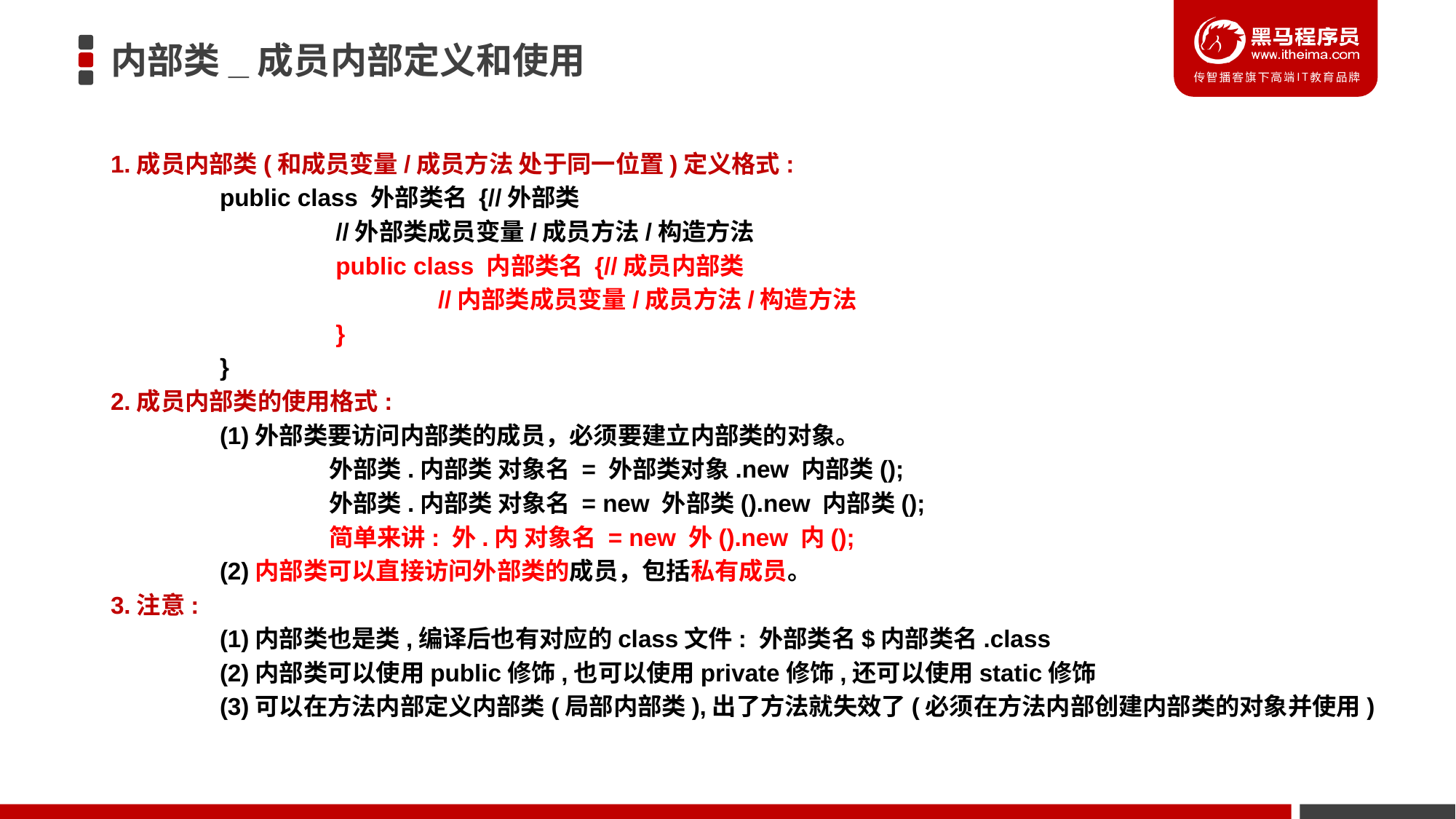

# 内部类_成员内部定义和使用
1.成员内部类(和成员变量/成员方法 处于同一位置)定义格式:
	public class 外部类名 {//外部类
       		 //外部类成员变量/成员方法/构造方法
       		 public class 内部类名 {//成员内部类
            			//内部类成员变量/成员方法/构造方法
       		 }
    	}
2.成员内部类的使用格式:
	(1)外部类要访问内部类的成员，必须要建立内部类的对象。
		外部类.内部类 对象名 = 外部类对象.new 内部类();
		外部类.内部类 对象名 = new 外部类().new 内部类();
		简单来讲: 外.内 对象名 = new 外().new 内();
	(2)内部类可以直接访问外部类的成员，包括私有成员。
3.注意:
 	(1)内部类也是类,编译后也有对应的class文件: 外部类名$内部类名.class
    	(2)内部类可以使用public修饰,也可以使用private修饰,还可以使用static修饰
    	(3)可以在方法内部定义内部类(局部内部类),出了方法就失效了(必须在方法内部创建内部类的对象并使用)